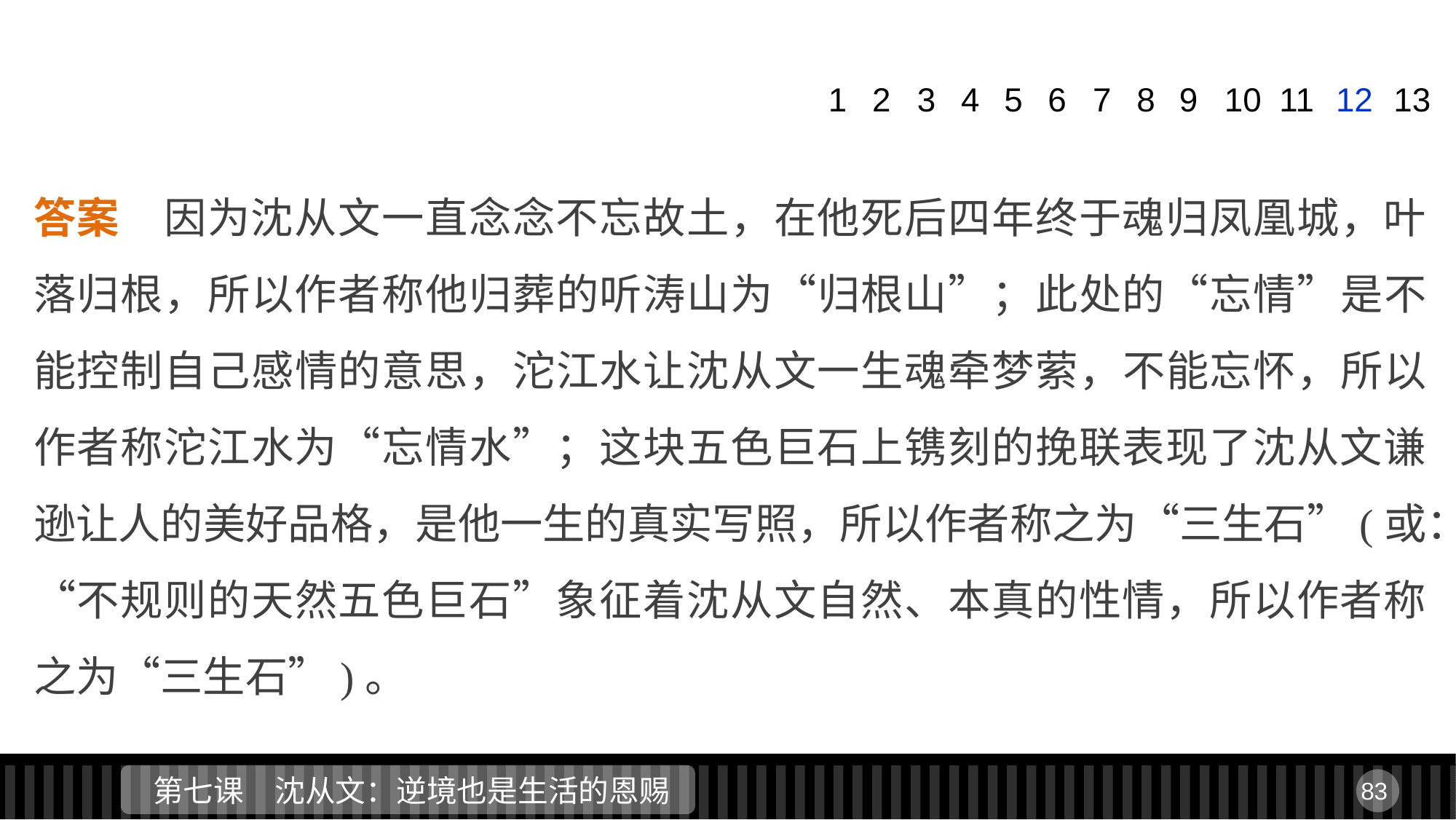

1
2
3
4
5
6
7
8
9
11
12
13
10
答案　因为沈从文一直念念不忘故土，在他死后四年终于魂归凤凰城，叶落归根，所以作者称他归葬的听涛山为“归根山”；此处的“忘情”是不能控制自己感情的意思，沱江水让沈从文一生魂牵梦萦，不能忘怀，所以作者称沱江水为“忘情水”；这块五色巨石上镌刻的挽联表现了沈从文谦逊让人的美好品格，是他一生的真实写照，所以作者称之为“三生石”(或：“不规则的天然五色巨石”象征着沈从文自然、本真的性情，所以作者称之为“三生石”)。